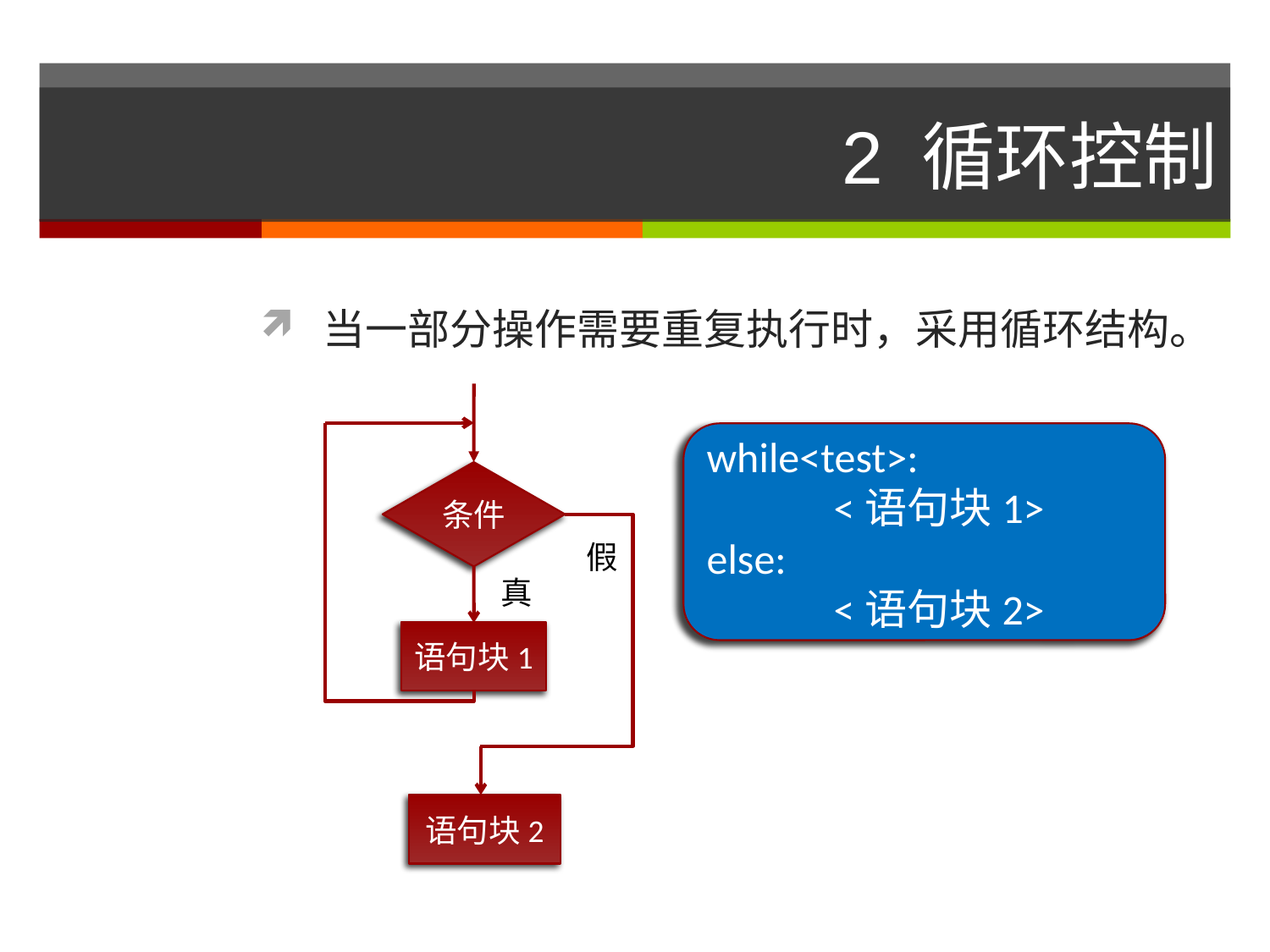

# 2 循环控制
当一部分操作需要重复执行时，采用循环结构。
while<test>:
	<语句块1>
else:
	<语句块2>
条件
假
真
语句块1
语句块2